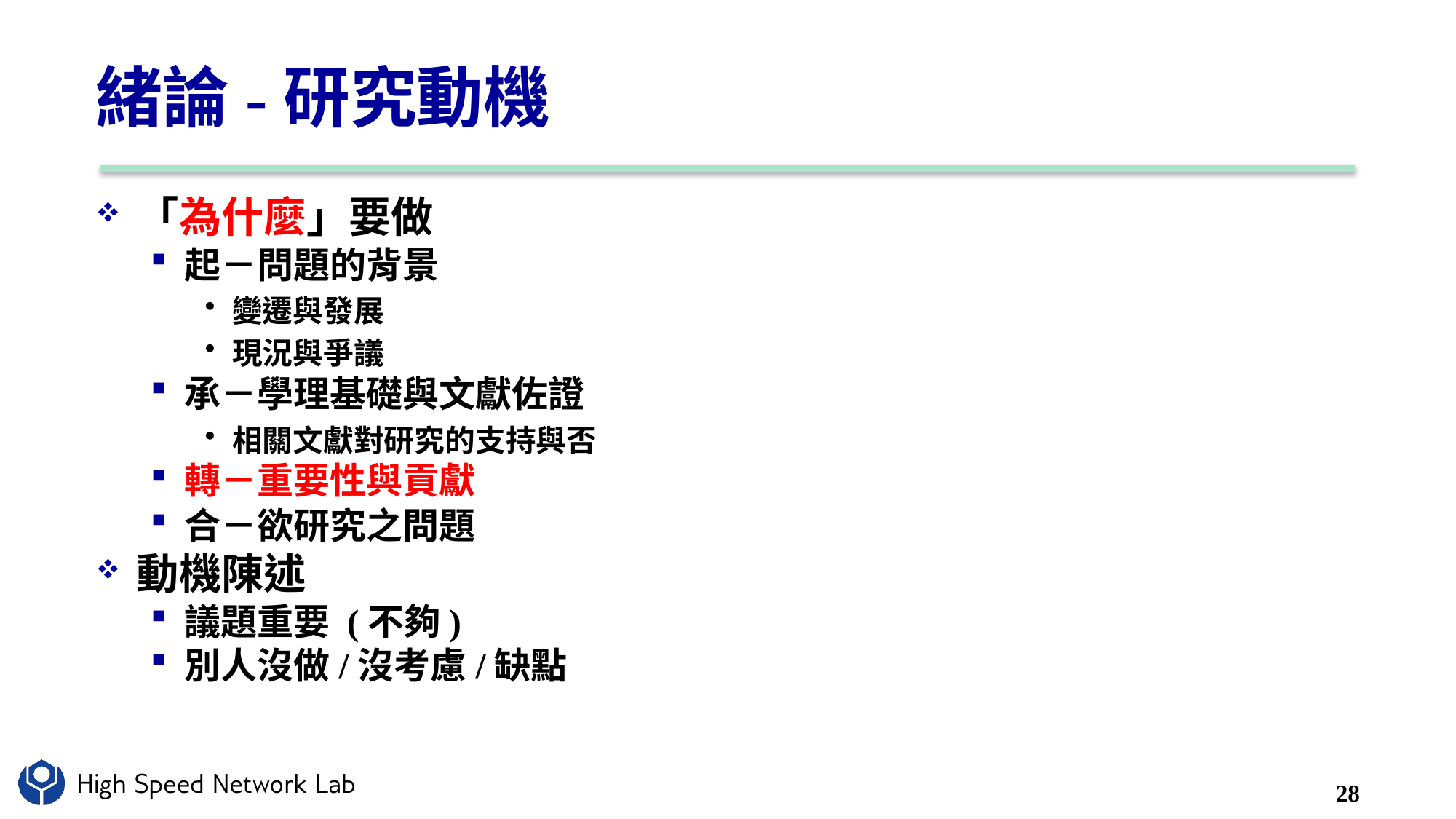

# 緒論-研究動機
「為什麼」要做
起－問題的背景
變遷與發展
現況與爭議
承－學理基礎與文獻佐證
相關文獻對研究的支持與否
轉－重要性與貢獻
合－欲研究之問題
動機陳述
議題重要 (不夠)
別人沒做/沒考慮/缺點
28